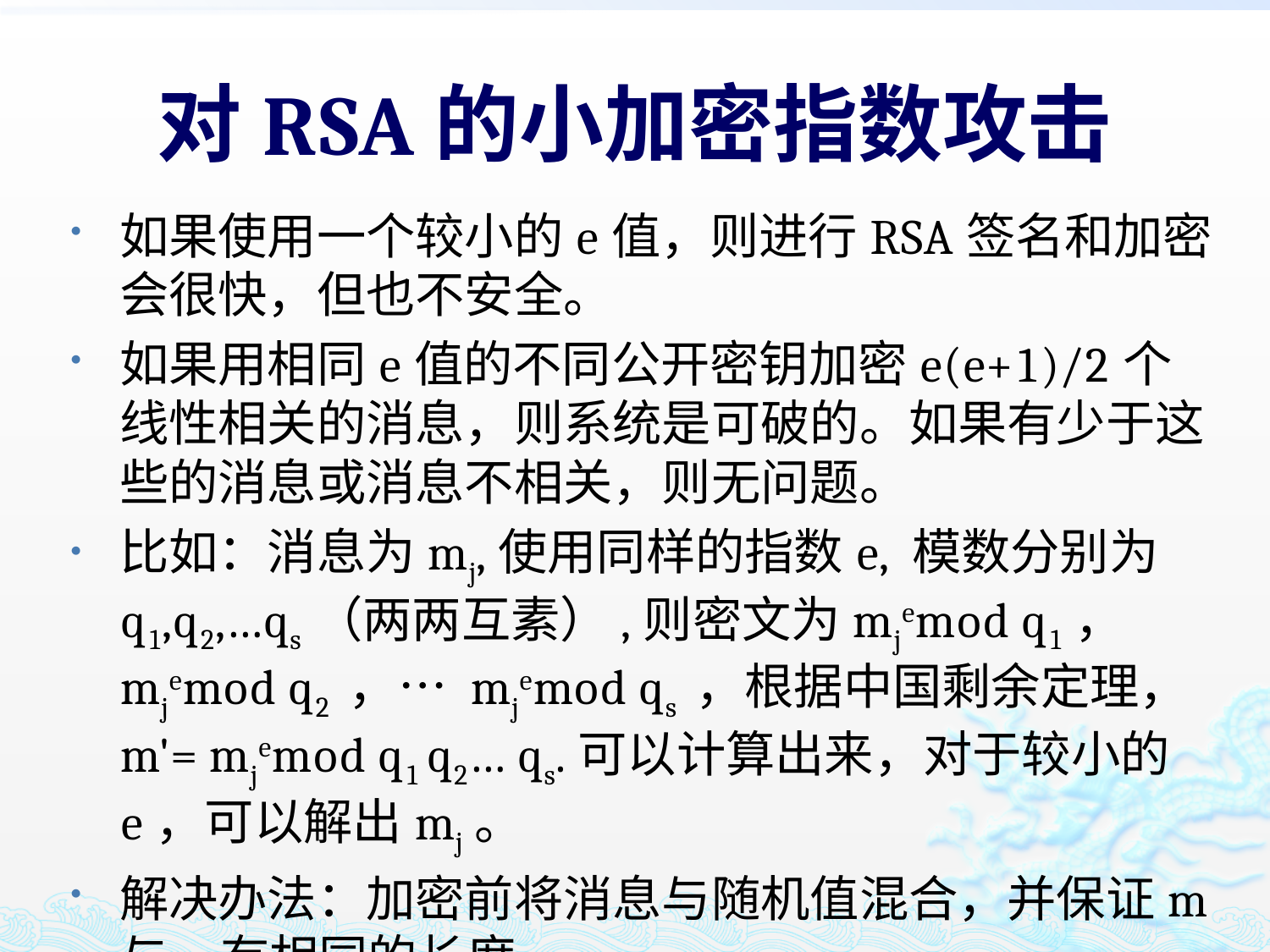

#
对RSA的小加密指数攻击
如果使用一个较小的e值，则进行RSA签名和加密会很快，但也不安全。
如果用相同e值的不同公开密钥加密e(e+1)/2个线性相关的消息，则系统是可破的。如果有少于这些的消息或消息不相关，则无问题。
比如：消息为mj,使用同样的指数e, 模数分别为q1,q2,…qs（两两互素）,则密文为mjemod q1， mjemod q2 ，… mjemod qs ，根据中国剩余定理，m'= mjemod q1 q2… qs.可以计算出来，对于较小的e，可以解出mj。
解决办法：加密前将消息与随机值混合，并保证m与n有相同的长度。